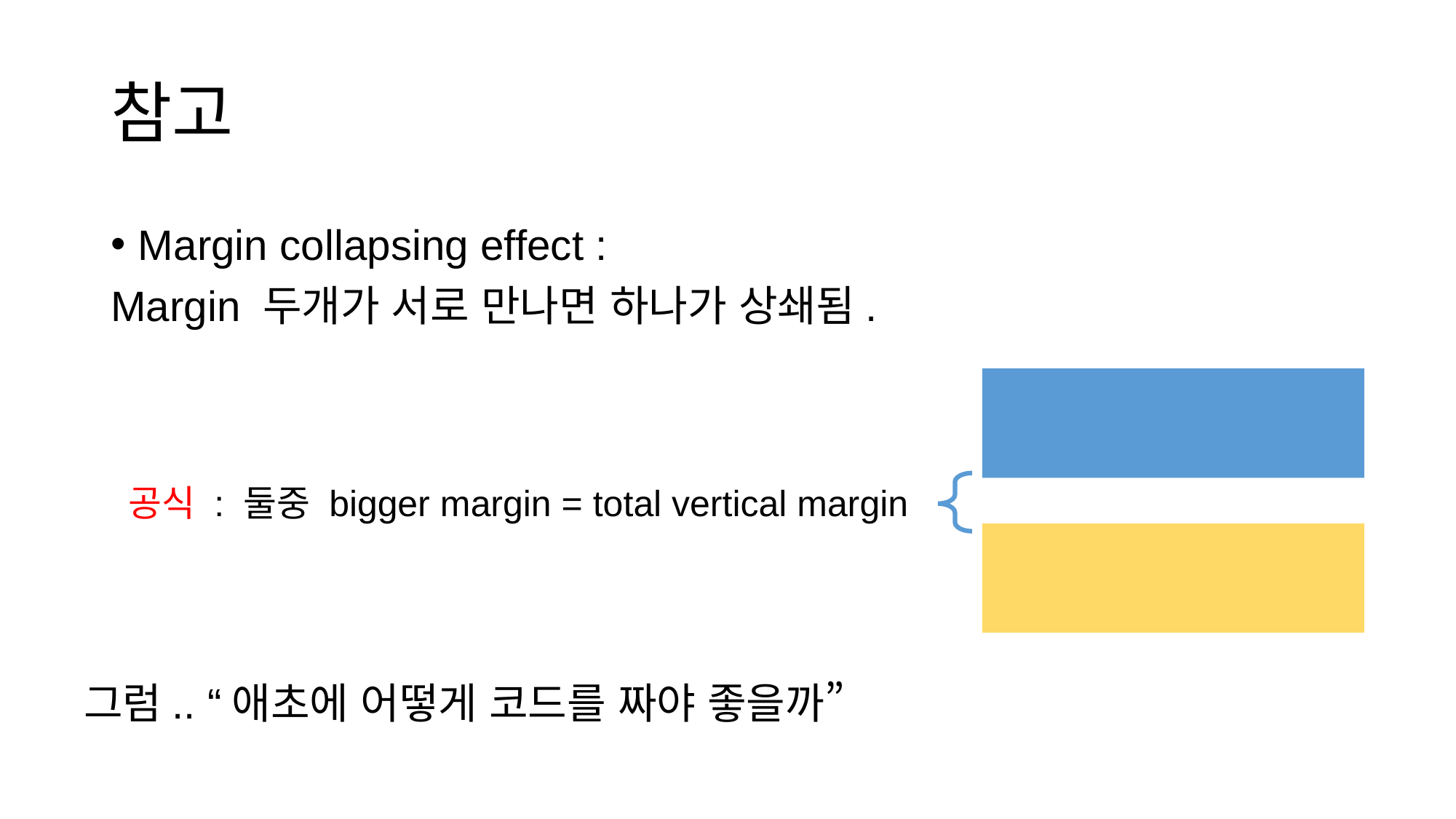

# 참고
Margin collapsing effect :
Margin 두개가 서로 만나면 하나가 상쇄됨.

공식 : 둘중 bigger margin = total vertical margin

그럼.. “애초에 어떻게 코드를 짜야 좋을까”